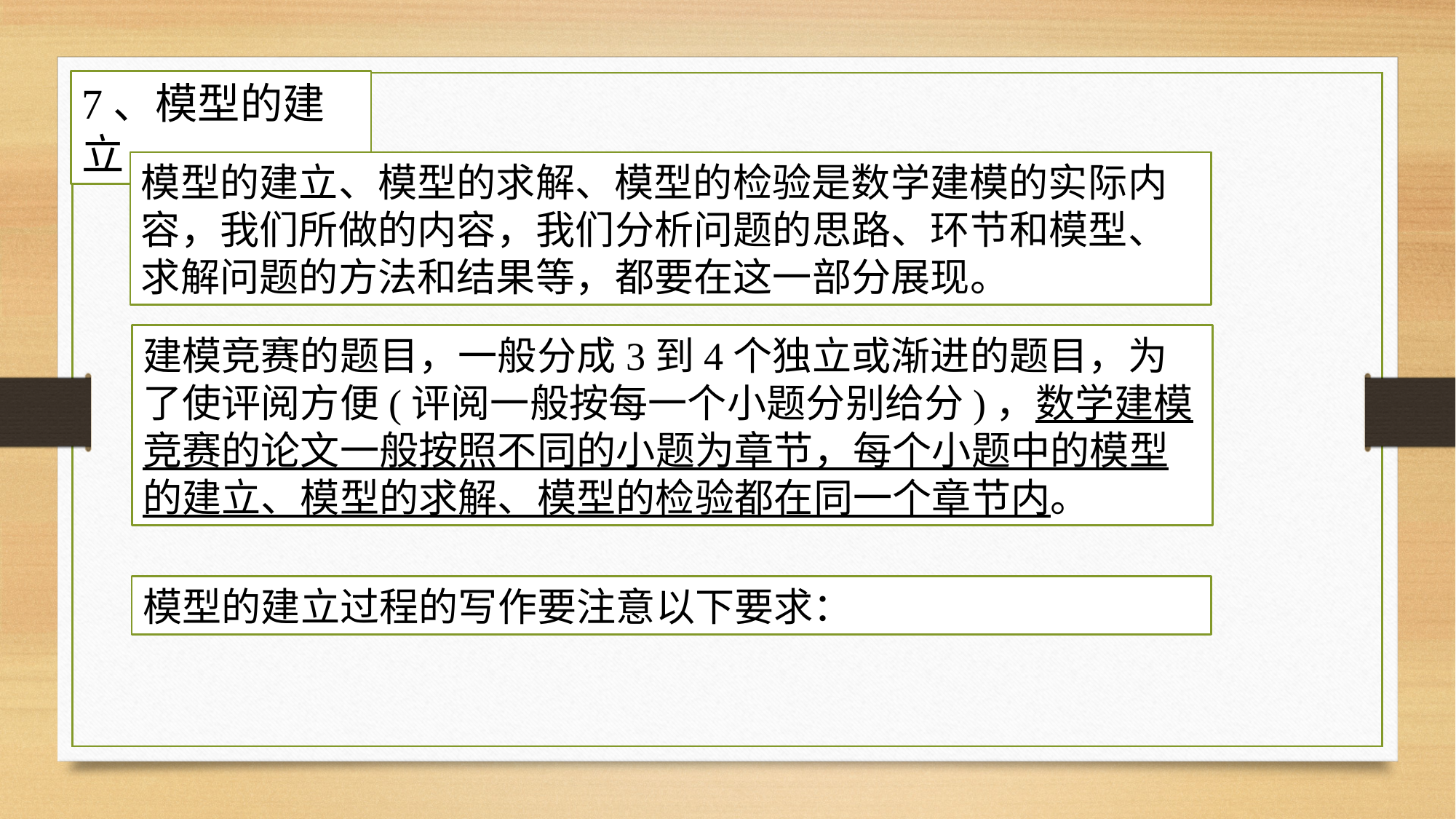

7、模型的建立
模型的建立、模型的求解、模型的检验是数学建模的实际内容，我们所做的内容，我们分析问题的思路、环节和模型、求解问题的方法和结果等，都要在这一部分展现。
建模竞赛的题目，一般分成3到4个独立或渐进的题目，为了使评阅方便(评阅一般按每一个小题分别给分)，数学建模竞赛的论文一般按照不同的小题为章节，每个小题中的模型的建立、模型的求解、模型的检验都在同一个章节内。
模型的建立过程的写作要注意以下要求：